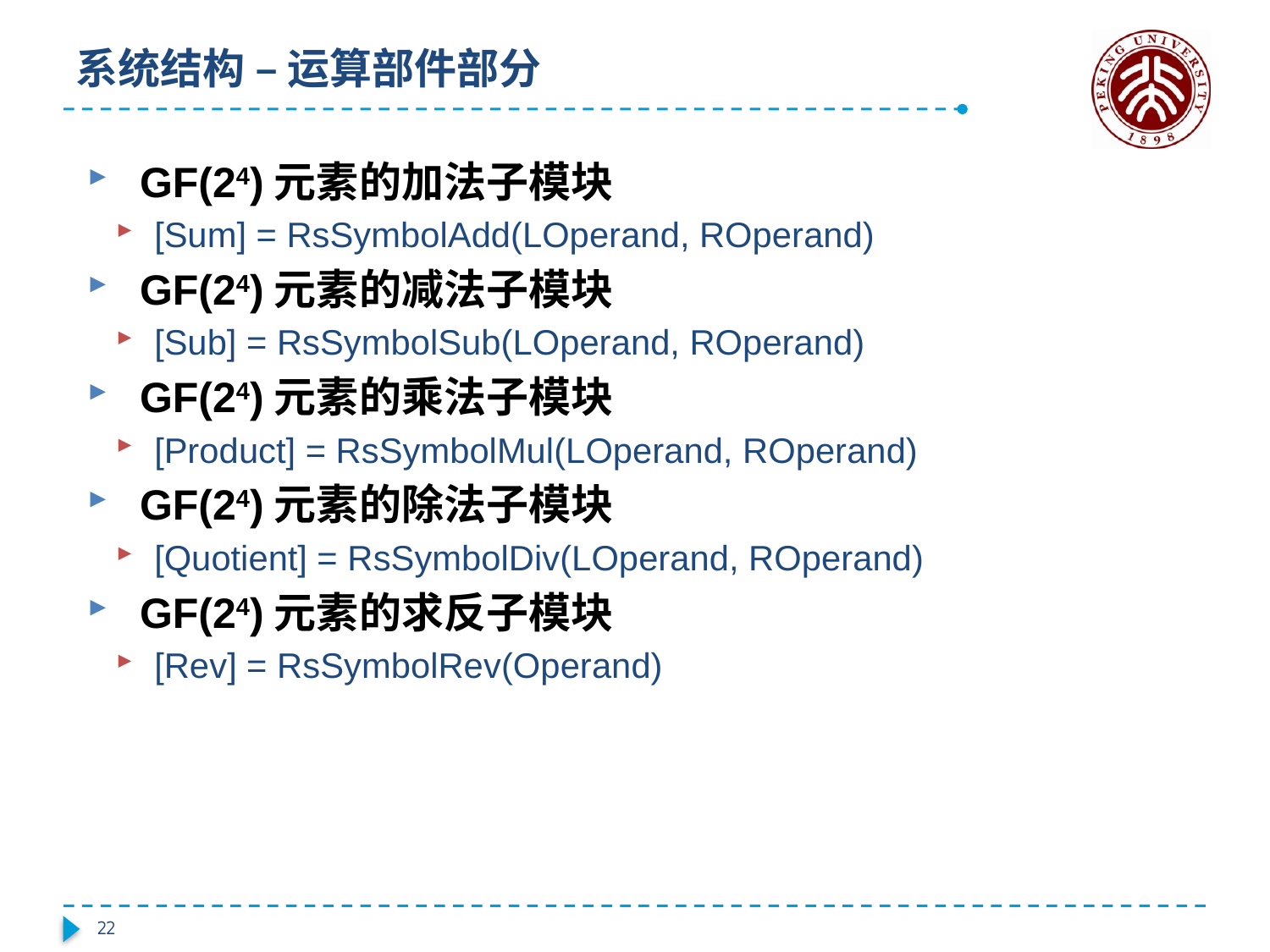

# 系统结构 – 运算部件部分
  GF(24)元素的加法子模块
 [Sum] = RsSymbolAdd(LOperand, ROperand)
  GF(24)元素的减法子模块
 [Sub] = RsSymbolSub(LOperand, ROperand)
  GF(24)元素的乘法子模块
 [Product] = RsSymbolMul(LOperand, ROperand)
  GF(24)元素的除法子模块
 [Quotient] = RsSymbolDiv(LOperand, ROperand)
  GF(24)元素的求反子模块
 [Rev] = RsSymbolRev(Operand)

22